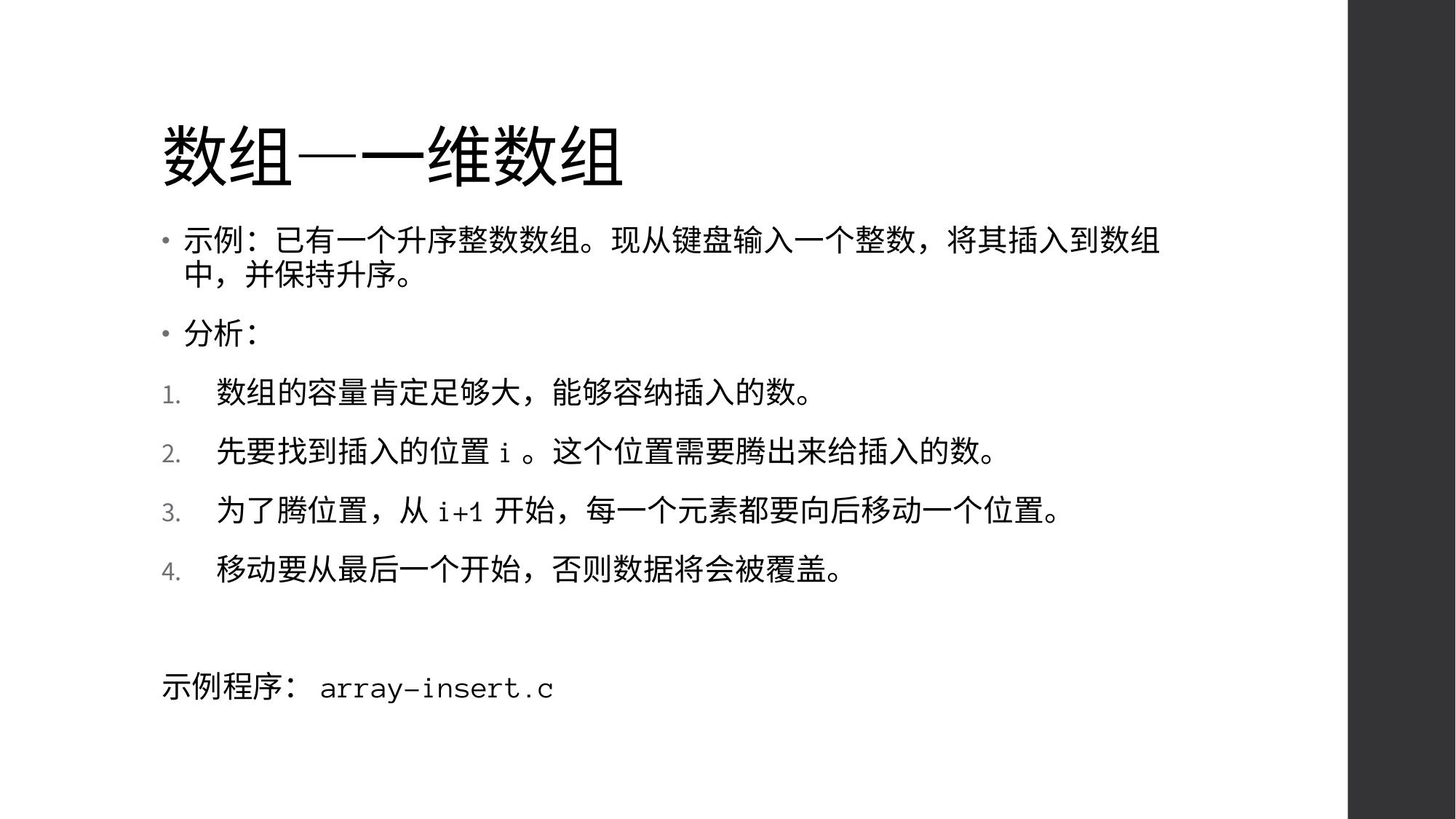

# 数组—一维数组
示例：已有一个升序整数数组。现从键盘输入一个整数，将其插入到数组中，并保持升序。
分析：
数组的容量肯定足够大，能够容纳插入的数。
先要找到插入的位置i。这个位置需要腾出来给插入的数。
为了腾位置，从i+1开始，每一个元素都要向后移动一个位置。
移动要从最后一个开始，否则数据将会被覆盖。

示例程序：array-insert.c